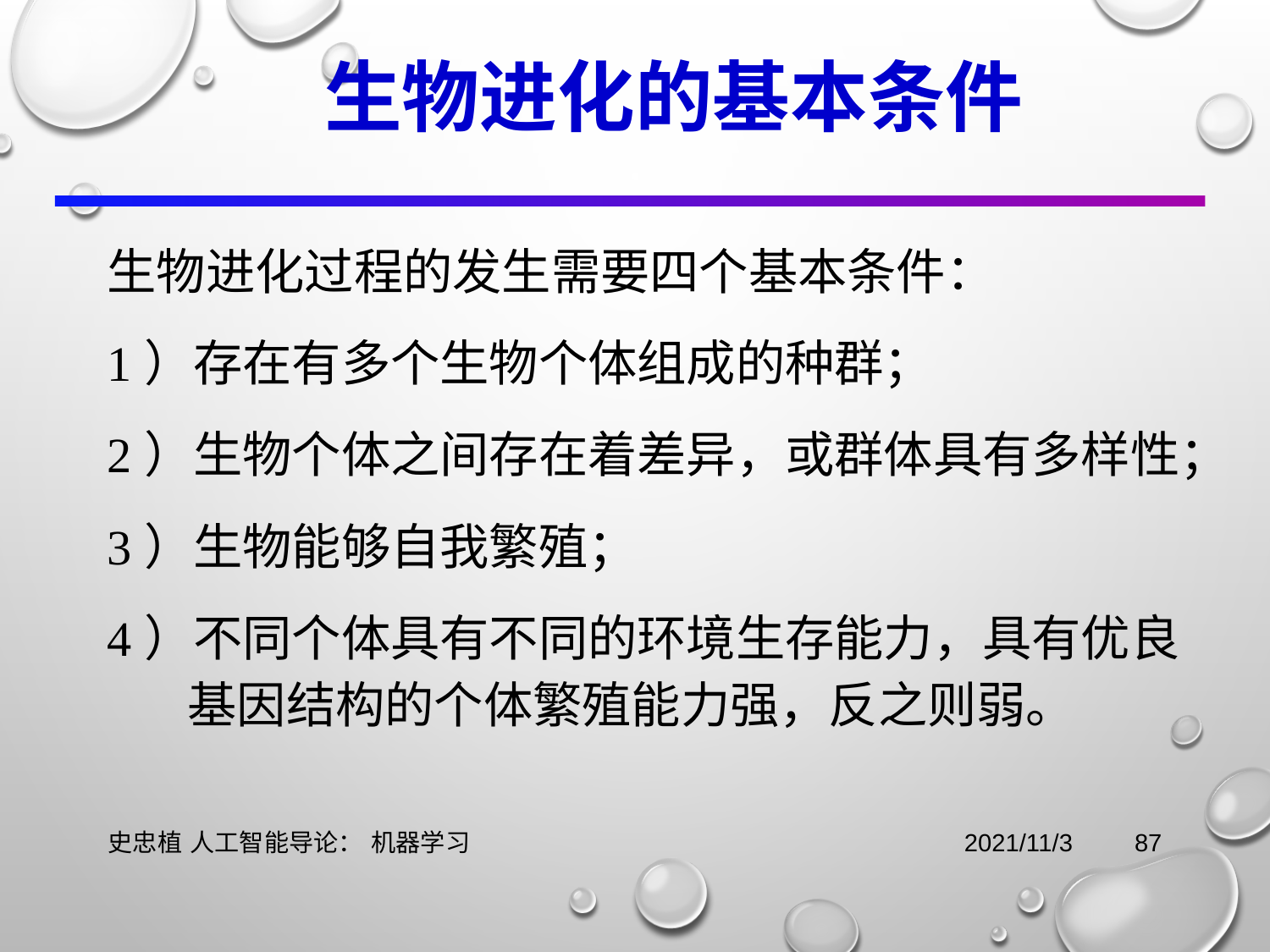

生物进化的基本条件
生物进化过程的发生需要四个基本条件：
1）存在有多个生物个体组成的种群；
2）生物个体之间存在着差异，或群体具有多样性；
3）生物能够自我繁殖；
4）不同个体具有不同的环境生存能力，具有优良基因结构的个体繁殖能力强，反之则弱。
史忠植 人工智能导论： 机器学习
2021/11/3
87